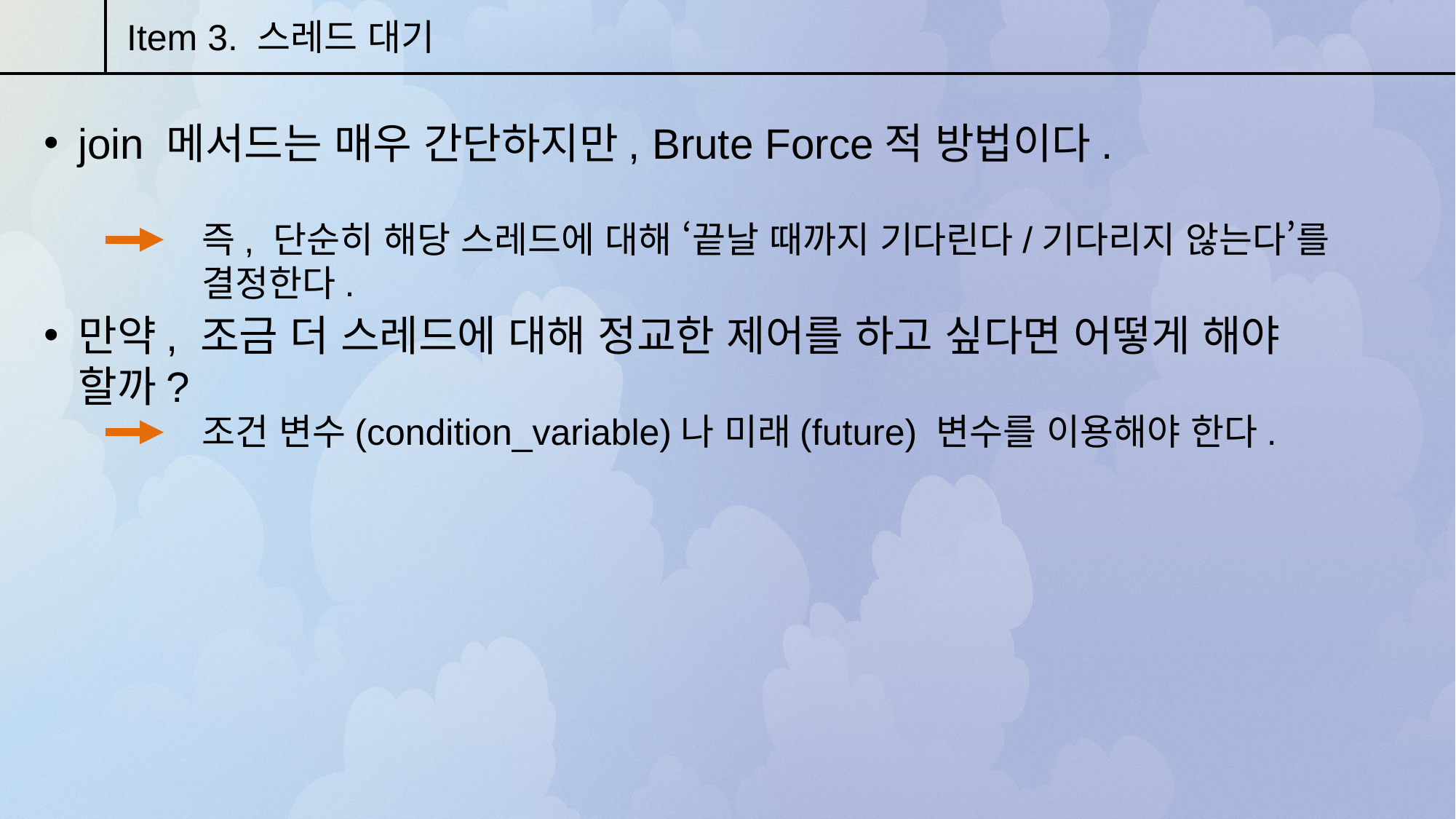

Item 3. 스레드 대기
join 메서드는 매우 간단하지만, Brute Force적 방법이다.
즉, 단순히 해당 스레드에 대해 ‘끝날 때까지 기다린다/기다리지 않는다’를 결정한다.
만약, 조금 더 스레드에 대해 정교한 제어를 하고 싶다면 어떻게 해야 할까?
조건 변수(condition_variable)나 미래(future) 변수를 이용해야 한다.